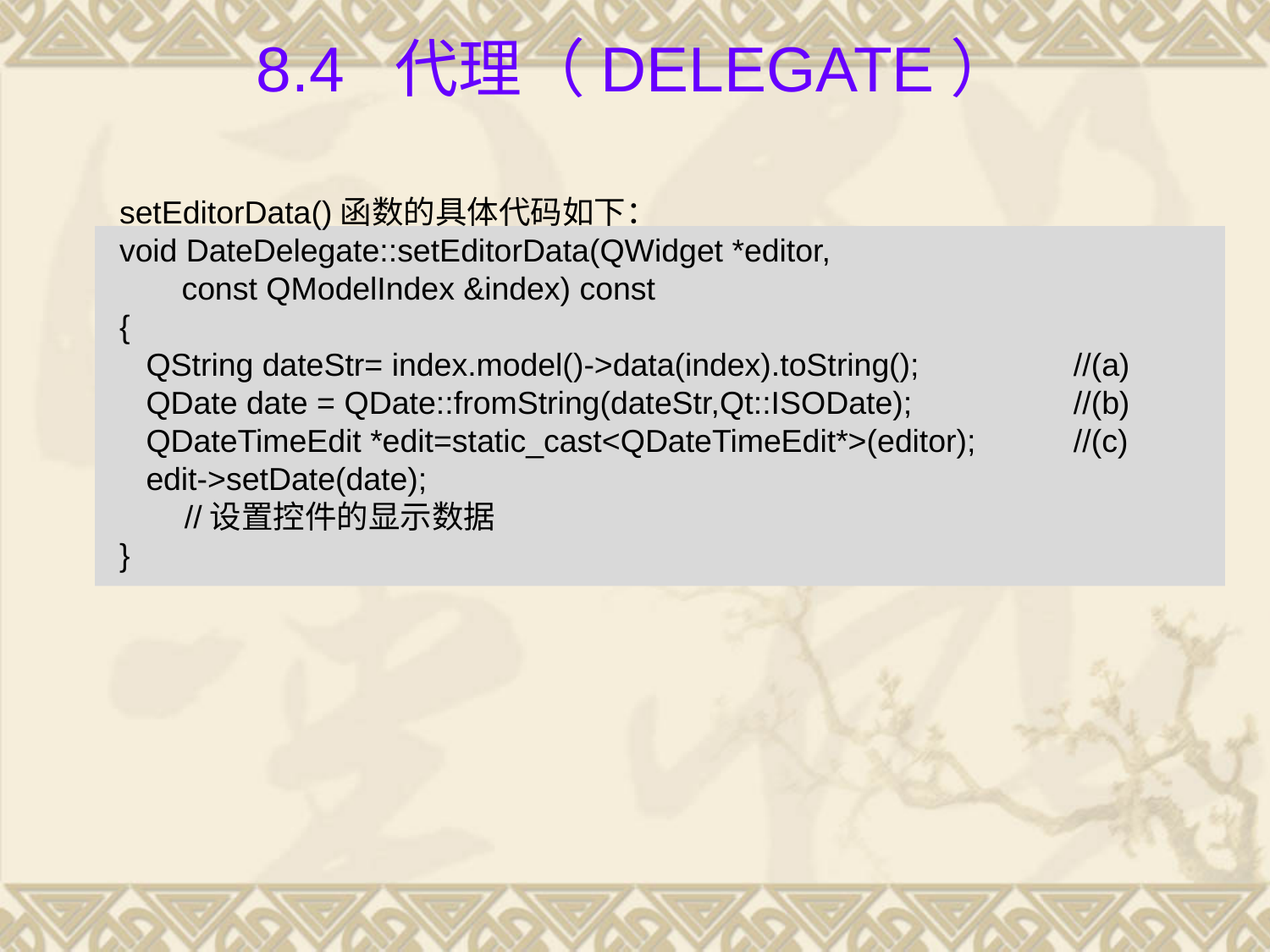

# 8.4  代理（Delegate）
setEditorData()函数的具体代码如下：
void DateDelegate::setEditorData(QWidget *editor,
       const QModelIndex &index) const
{
   QString dateStr= index.model()->data(index).toString();		//(a)
   QDate date = QDate::fromString(dateStr,Qt::ISODate);		//(b)
   QDateTimeEdit *edit=static_cast<QDateTimeEdit*>(editor);	//(c)
   edit->setDate(date);								//设置控件的显示数据
}